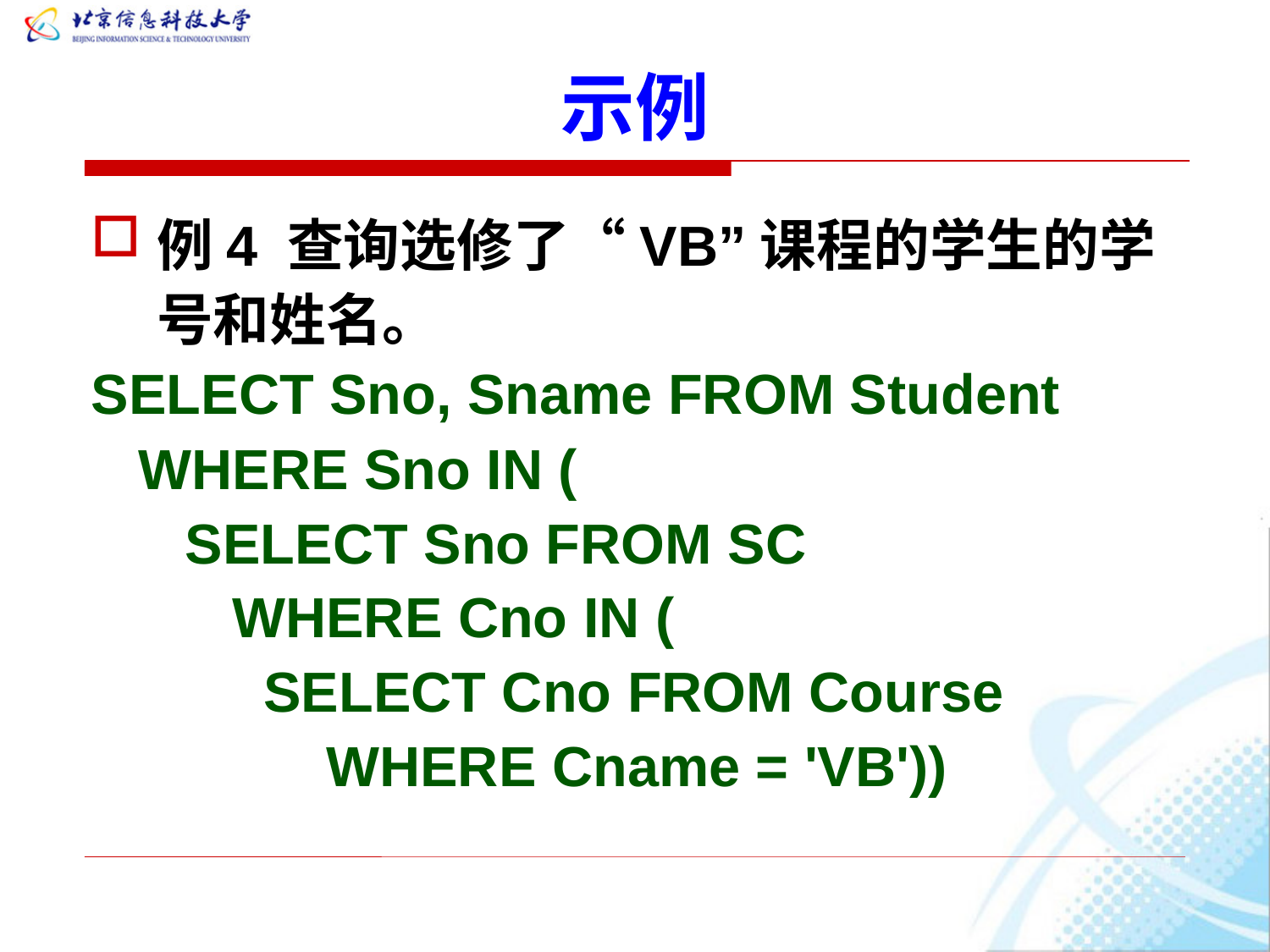

# 示例
例4 查询选修了“VB”课程的学生的学号和姓名。
SELECT Sno, Sname FROM Student
   WHERE Sno IN (
      SELECT Sno FROM SC
         WHERE Cno IN (
           SELECT Cno FROM Course
               WHERE Cname = 'VB'))

124